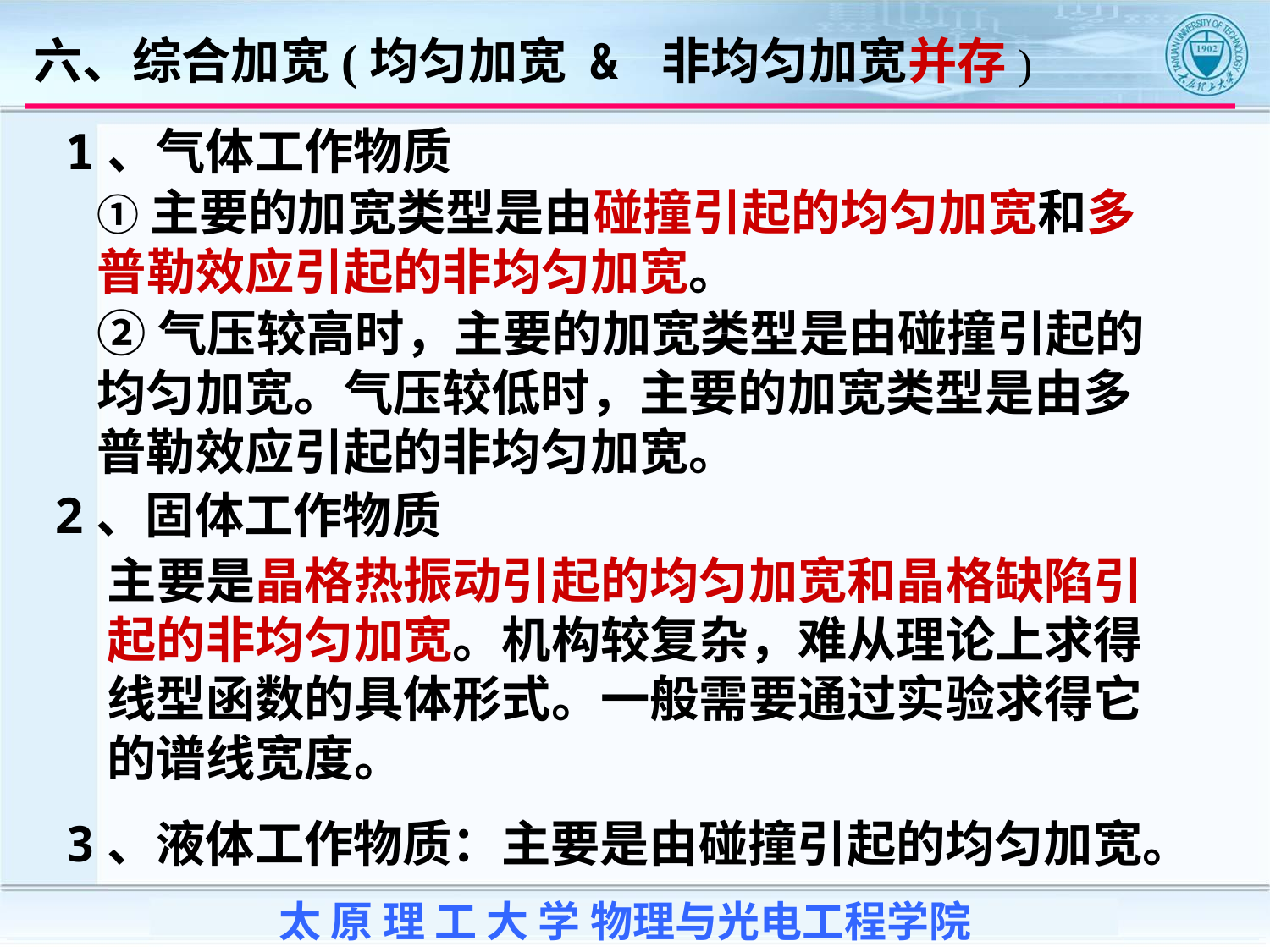

六、综合加宽(均匀加宽 & 非均匀加宽并存)

1、气体工作物质
①主要的加宽类型是由碰撞引起的均匀加宽和多普勒效应引起的非均匀加宽。
②气压较高时，主要的加宽类型是由碰撞引起的均匀加宽。气压较低时，主要的加宽类型是由多普勒效应引起的非均匀加宽。
2、固体工作物质
主要是晶格热振动引起的均匀加宽和晶格缺陷引起的非均匀加宽。机构较复杂，难从理论上求得线型函数的具体形式。一般需要通过实验求得它的谱线宽度。
3、液体工作物质：主要是由碰撞引起的均匀加宽。